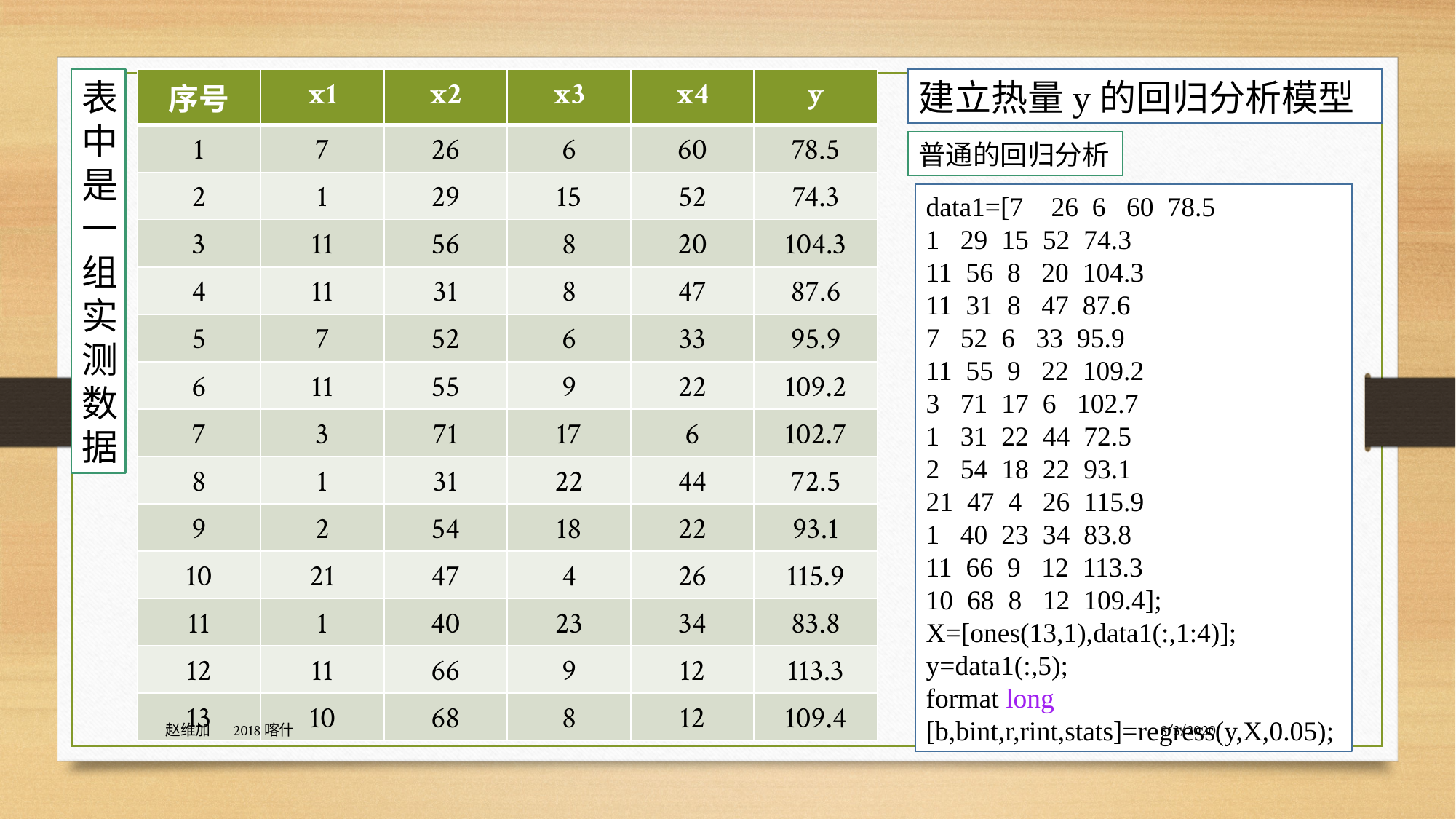

表中是一组实测数据
| 序号 | x1 | x2 | x3 | x4 | y |
| --- | --- | --- | --- | --- | --- |
| 1 | 7 | 26 | 6 | 60 | 78.5 |
| 2 | 1 | 29 | 15 | 52 | 74.3 |
| 3 | 11 | 56 | 8 | 20 | 104.3 |
| 4 | 11 | 31 | 8 | 47 | 87.6 |
| 5 | 7 | 52 | 6 | 33 | 95.9 |
| 6 | 11 | 55 | 9 | 22 | 109.2 |
| 7 | 3 | 71 | 17 | 6 | 102.7 |
| 8 | 1 | 31 | 22 | 44 | 72.5 |
| 9 | 2 | 54 | 18 | 22 | 93.1 |
| 10 | 21 | 47 | 4 | 26 | 115.9 |
| 11 | 1 | 40 | 23 | 34 | 83.8 |
| 12 | 11 | 66 | 9 | 12 | 113.3 |
| 13 | 10 | 68 | 8 | 12 | 109.4 |
建立热量y的回归分析模型
普通的回归分析
data1=[7    26  6   60  78.5
1   29  15  52  74.3
11  56  8   20  104.3
11  31  8   47  87.6
7   52  6   33  95.9
11  55  9   22  109.2
3   71  17  6   102.7
1   31  22  44  72.5
2   54  18  22  93.1
21  47  4   26  115.9
1   40  23  34  83.8
11  66  9   12  113.3
10  68  8   12  109.4];
X=[ones(13,1),data1(:,1:4)];
y=data1(:,5);
format long
[b,bint,r,rint,stats]=regress(y,X,0.05);
赵维加    2018喀什
8/3/2020